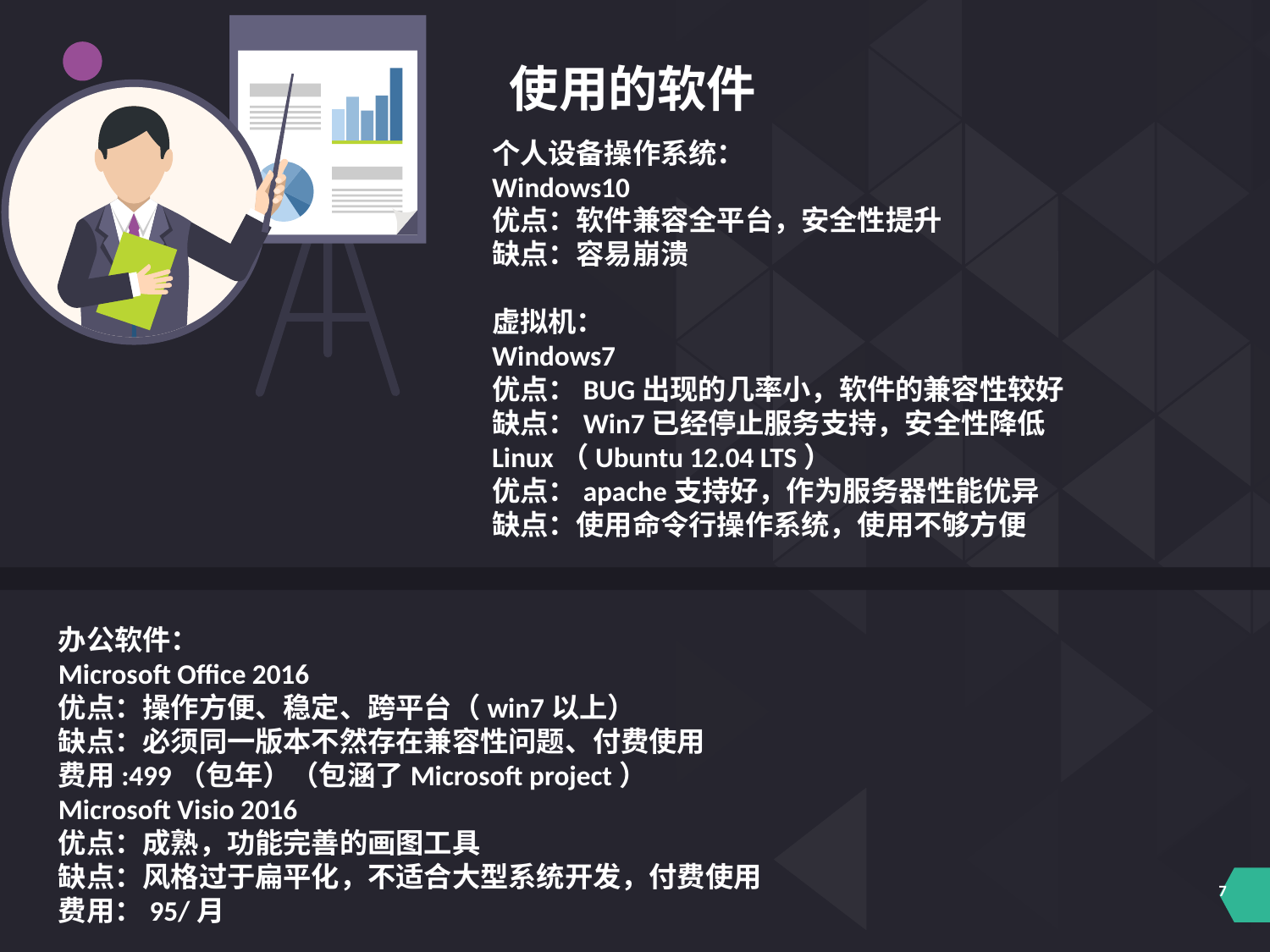

使用的软件

个人设备操作系统：
Windows10
优点：软件兼容全平台，安全性提升
缺点：容易崩溃

虚拟机：
Windows7
优点：BUG出现的几率小，软件的兼容性较好
缺点：Win7已经停止服务支持，安全性降低
Linux（Ubuntu 12.04 LTS）
优点：apache支持好，作为服务器性能优异
缺点：使用命令行操作系统，使用不够方便

办公软件：
Microsoft Office 2016
优点：操作方便、稳定、跨平台（win7以上）
缺点：必须同一版本不然存在兼容性问题、付费使用
费用:499（包年）（包涵了Microsoft project）
Microsoft Visio 2016
优点：成熟，功能完善的画图工具
缺点：风格过于扁平化，不适合大型系统开发，付费使用
费用：95/月